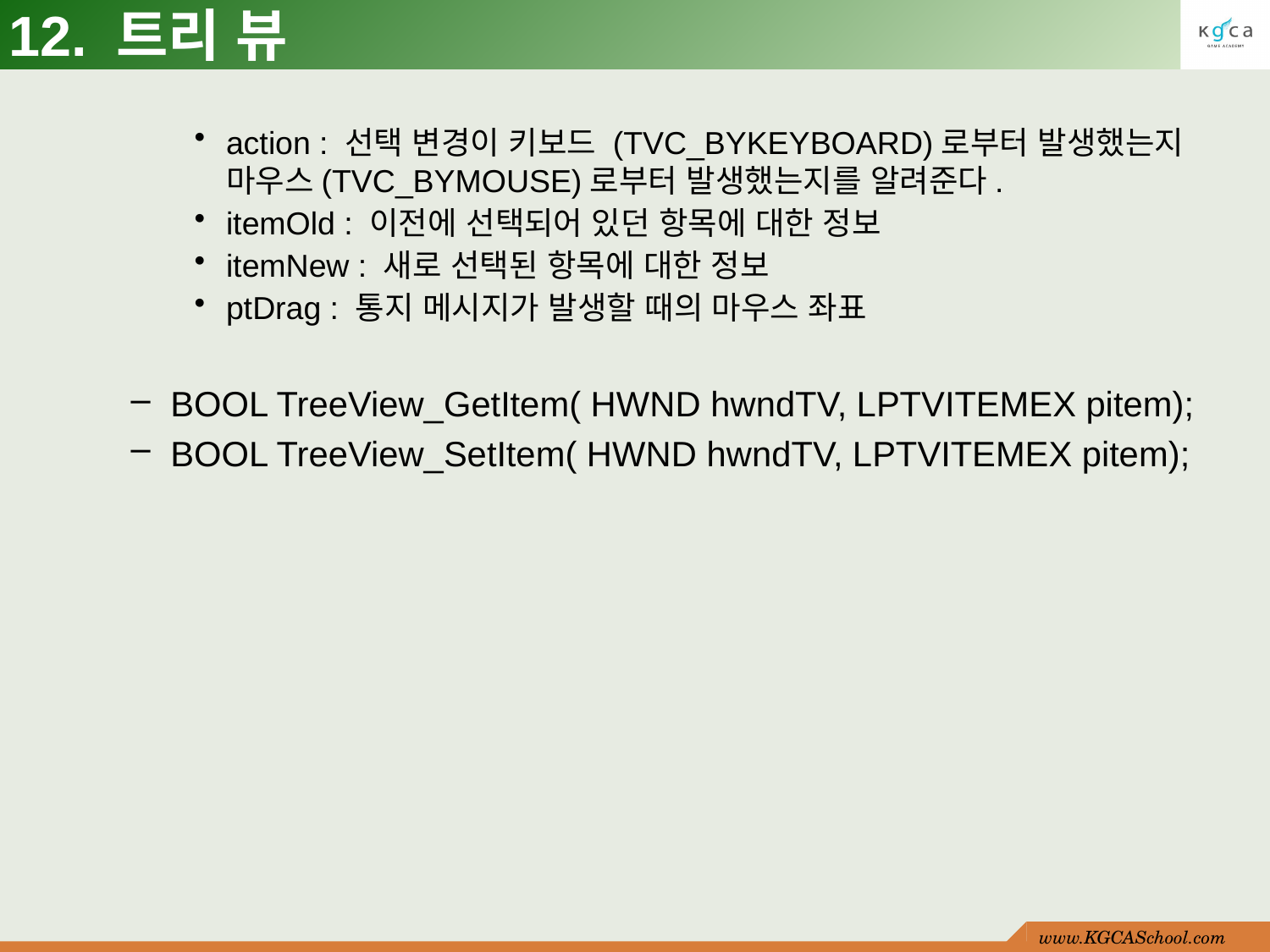

# 12. 트리 뷰
action : 선택 변경이 키보드 (TVC_BYKEYBOARD)로부터 발생했는지 마우스(TVC_BYMOUSE)로부터 발생했는지를 알려준다.
itemOld : 이전에 선택되어 있던 항목에 대한 정보
itemNew : 새로 선택된 항목에 대한 정보
ptDrag : 통지 메시지가 발생할 때의 마우스 좌표

BOOL TreeView_GetItem( HWND hwndTV, LPTVITEMEX pitem);
BOOL TreeView_SetItem( HWND hwndTV, LPTVITEMEX pitem);